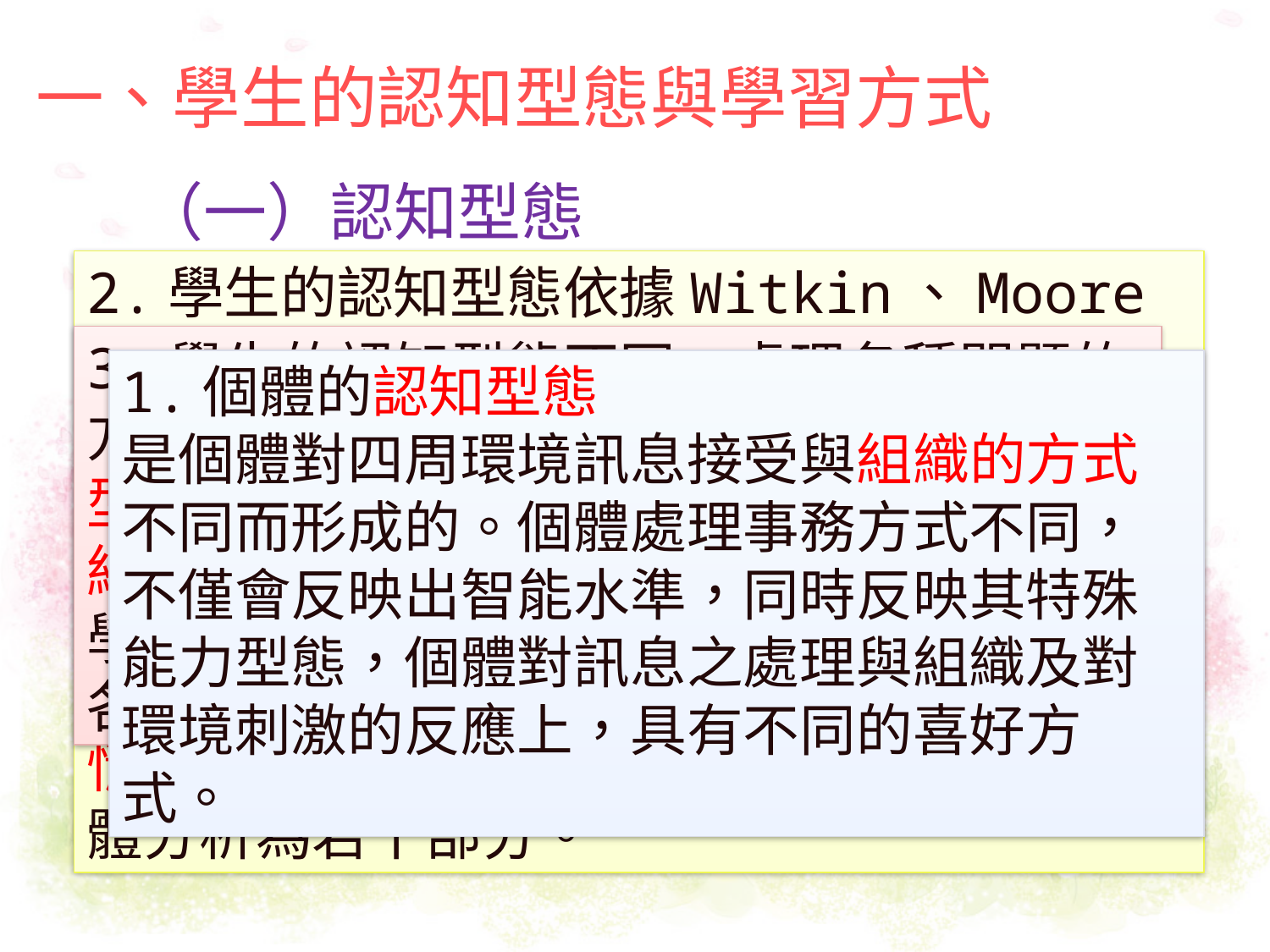

# 一、學生的認知型態與學習方式
（一）認知型態
2.學生的認知型態依據Witkin、Moore和Goodenouph（1997)的分類可分成情境依賴與情境獨立兩類型。
情境依賴者將整體視覺範圍視為一個整體，無法單獨將其中各要素作抽離，不能專注於其中某一細節，也無法將全體分析為不同部分；
情境獨立者，從整體中看出抽離部分，將整體分析為若干部分。
3.學生的認知型態不同，處理各種問題的方式也顯現出不同的風格。例如情境依賴型的學生，必須給予整體性的指導，採用結構化情境引導學生學習；情境獨立型的學生，教師可以考慮進行個別指導，提供各種獨立情境讓學生進行學習活動。
1.個體的認知型態
是個體對四周環境訊息接受與組織的方式不同而形成的。個體處理事務方式不同，不僅會反映出智能水準，同時反映其特殊能力型態，個體對訊息之處理與組織及對環境刺激的反應上，具有不同的喜好方式。